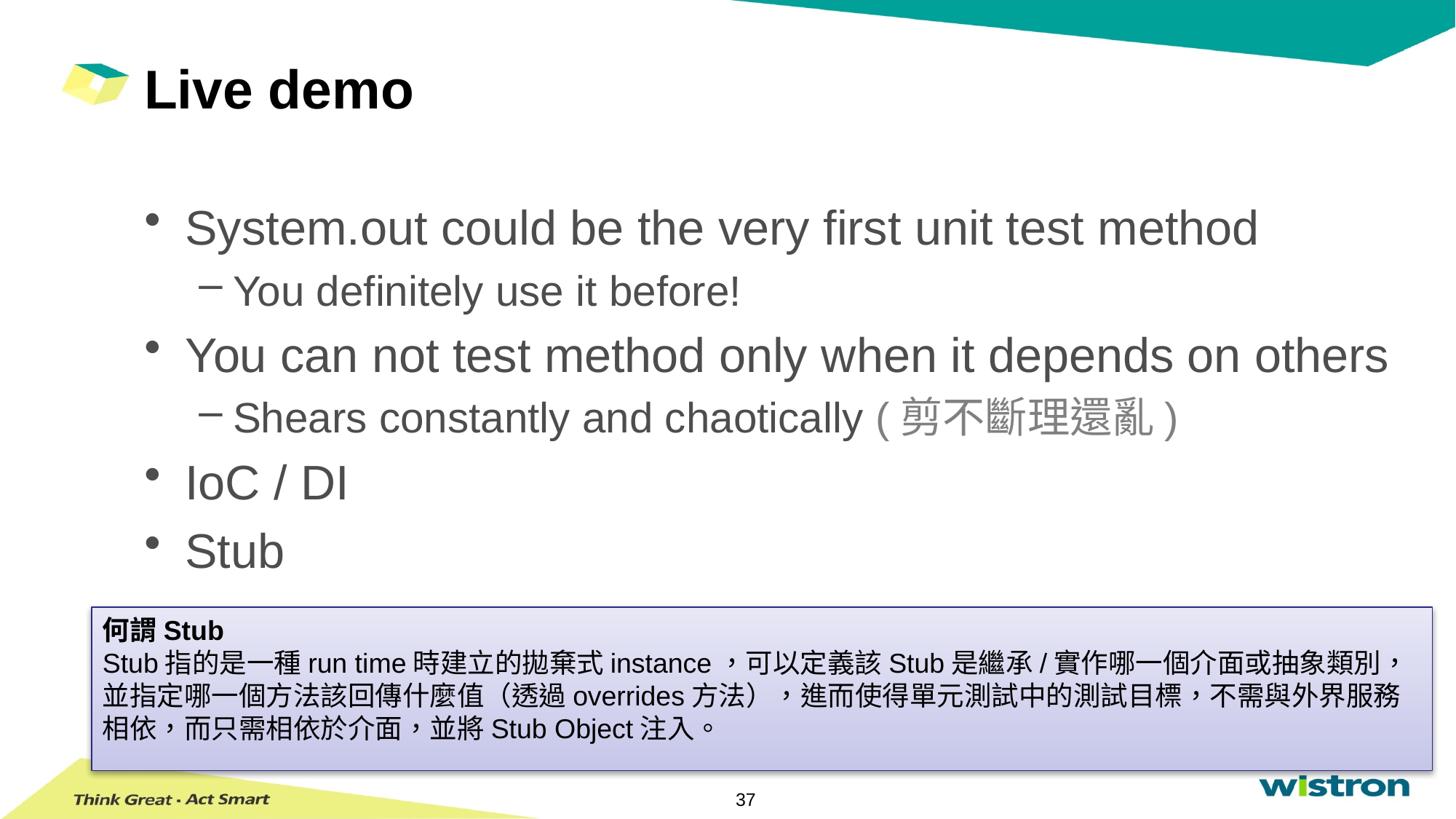

# Live demo
System.out could be the very first unit test method
You definitely use it before!
You can not test method only when it depends on others
Shears constantly and chaotically (剪不斷理還亂)
IoC / DI
Stub
何謂Stub
Stub指的是一種run time時建立的拋棄式instance，可以定義該Stub是繼承/實作哪一個介面或抽象類別，並指定哪一個方法該回傳什麼值（透過overrides方法），進而使得單元測試中的測試目標，不需與外界服務相依，而只需相依於介面，並將Stub Object注入。
37